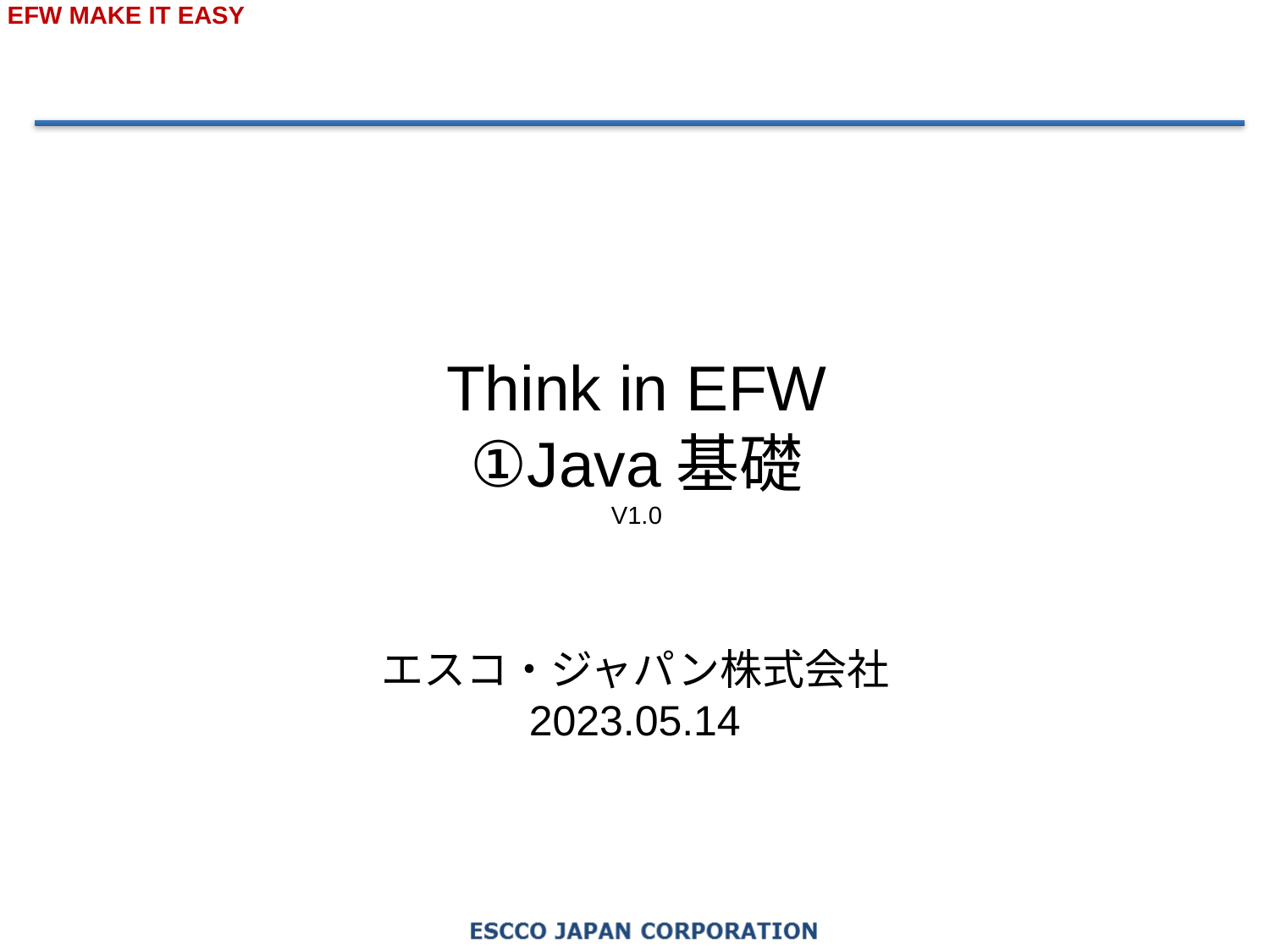

Think in EFW
①Java基礎
V1.0
エスコ・ジャパン株式会社
2023.05.14